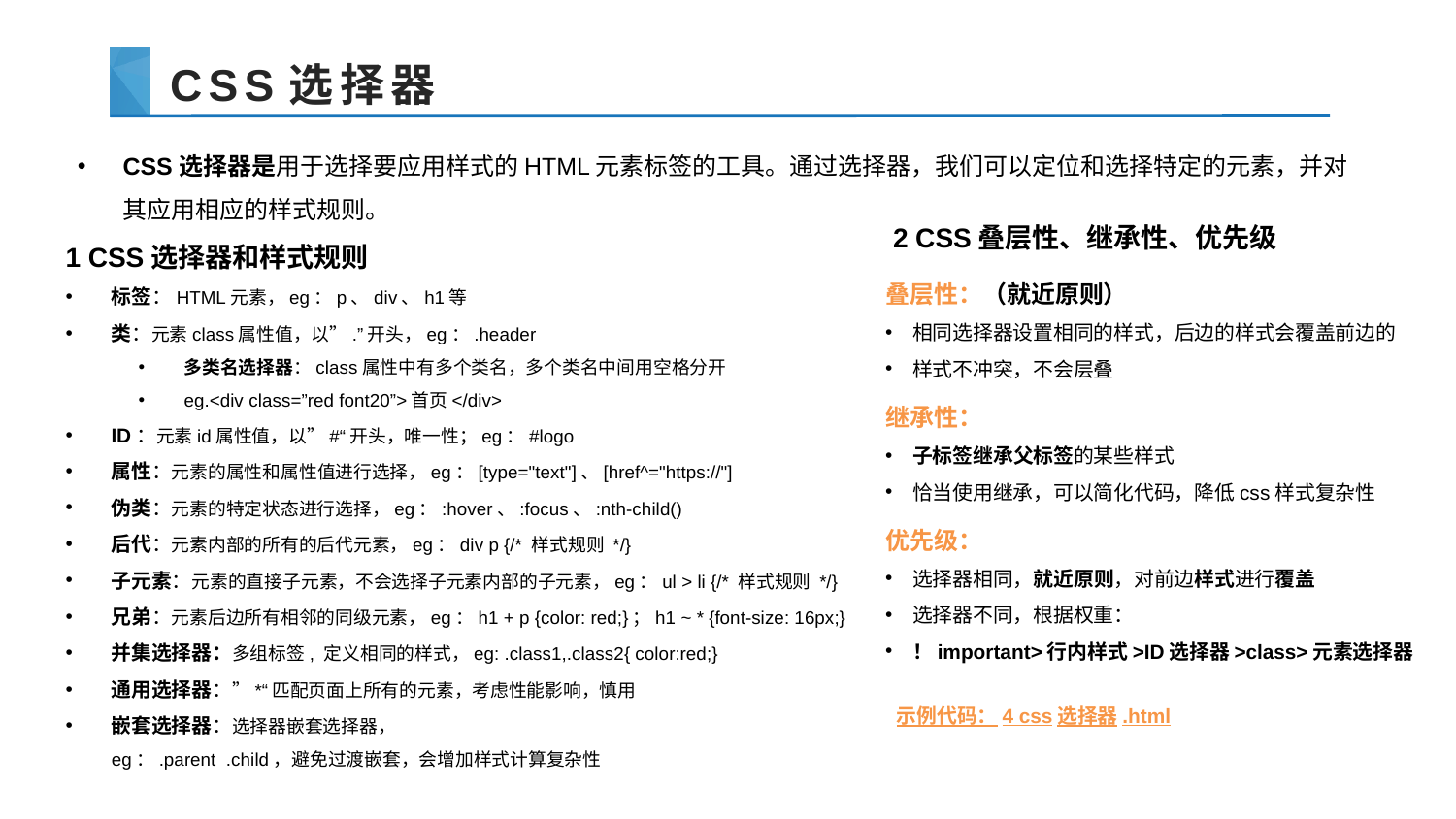

# CSS选择器
CSS选择器是用于选择要应用样式的HTML元素标签的工具。通过选择器，我们可以定位和选择特定的元素，并对其应用相应的样式规则。
1 CSS选择器和样式规则
标签：HTML元素，eg：p、div、h1等
类：元素class属性值，以”.”开头，eg：.header
多类名选择器：class属性中有多个类名，多个类名中间用空格分开
eg.<div class=”red font20”>首页</div>
ID：元素id属性值，以”#“开头，唯一性；eg：#logo
属性：元素的属性和属性值进行选择，eg：[type="text"]、[href^="https://"]
伪类：元素的特定状态进行选择，eg：:hover、:focus、:nth-child()
后代：元素内部的所有的后代元素，eg：div p {/* 样式规则 */}
子元素：元素的直接子元素，不会选择子元素内部的子元素，eg：ul > li {/* 样式规则 */}
兄弟：元素后边所有相邻的同级元素，eg：h1 + p {color: red;}；h1 ~ * {font-size: 16px;}
并集选择器：多组标签, 定义相同的样式，eg: .class1,.class2{ color:red;}
通用选择器：”*“匹配页面上所有的元素，考虑性能影响，慎用
嵌套选择器：选择器嵌套选择器，
         eg：.parent  .child，避免过渡嵌套，会增加样式计算复杂性
 2 CSS叠层性、继承性、优先级
叠层性：（就近原则）
相同选择器设置相同的样式，后边的样式会覆盖前边的
样式不冲突，不会层叠
继承性：
子标签继承父标签的某些样式
恰当使用继承，可以简化代码，降低css样式复杂性
优先级：
选择器相同，就近原则，对前边样式进行覆盖
选择器不同，根据权重：
！important>行内样式>ID选择器>class>元素选择器
示例代码：4 css选择器.html